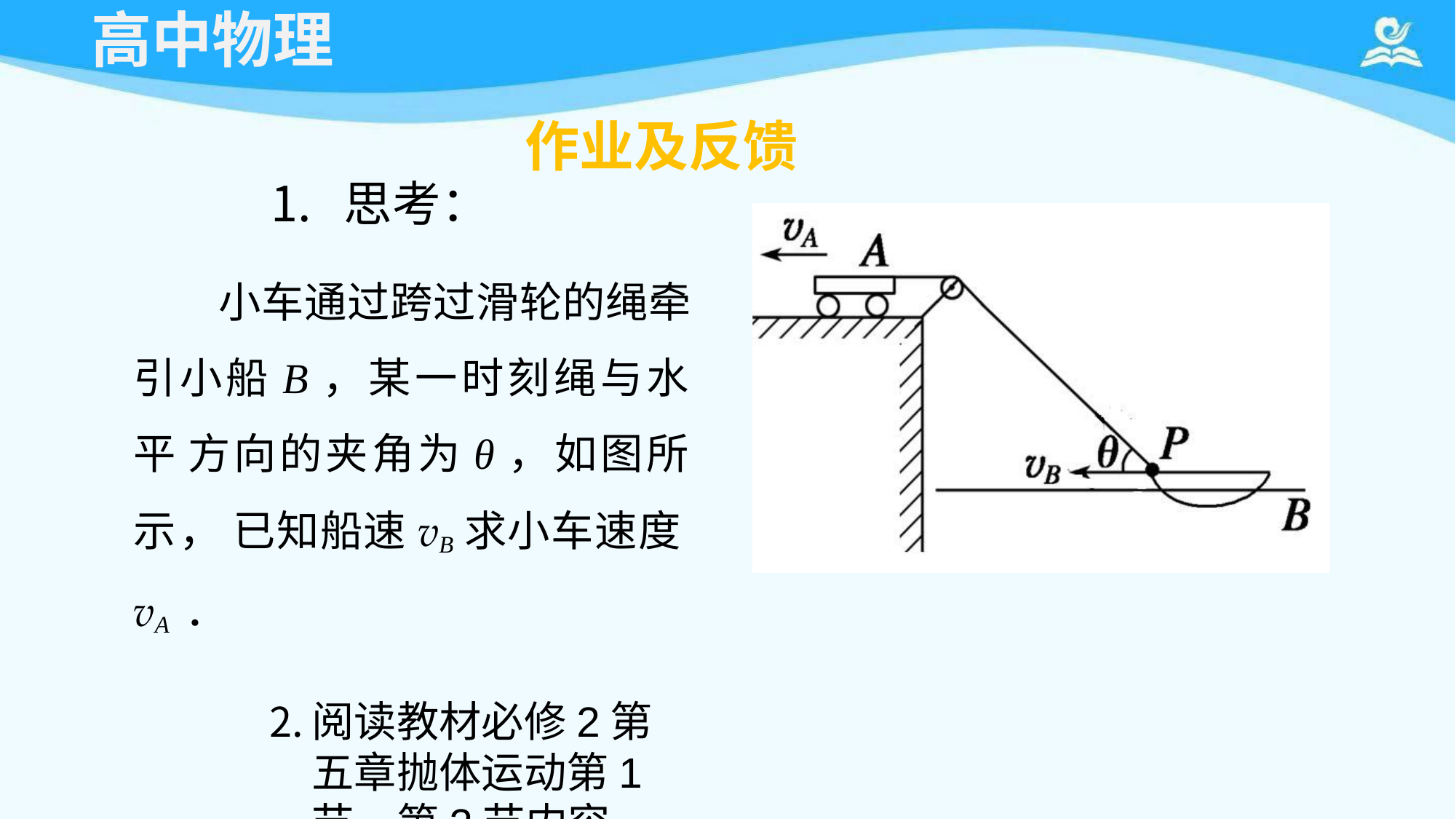

# 高中物理
作业及反馈
思考：
小车通过跨过滑轮的绳牵 引小船B，某一时刻绳与水平 方向的夹角为θ，如图所示， 已知船速vB求小车速度vA ．

阅读教材必修2第五章抛体运动第1节、第2节内容
下载并完成抛体运动练习一